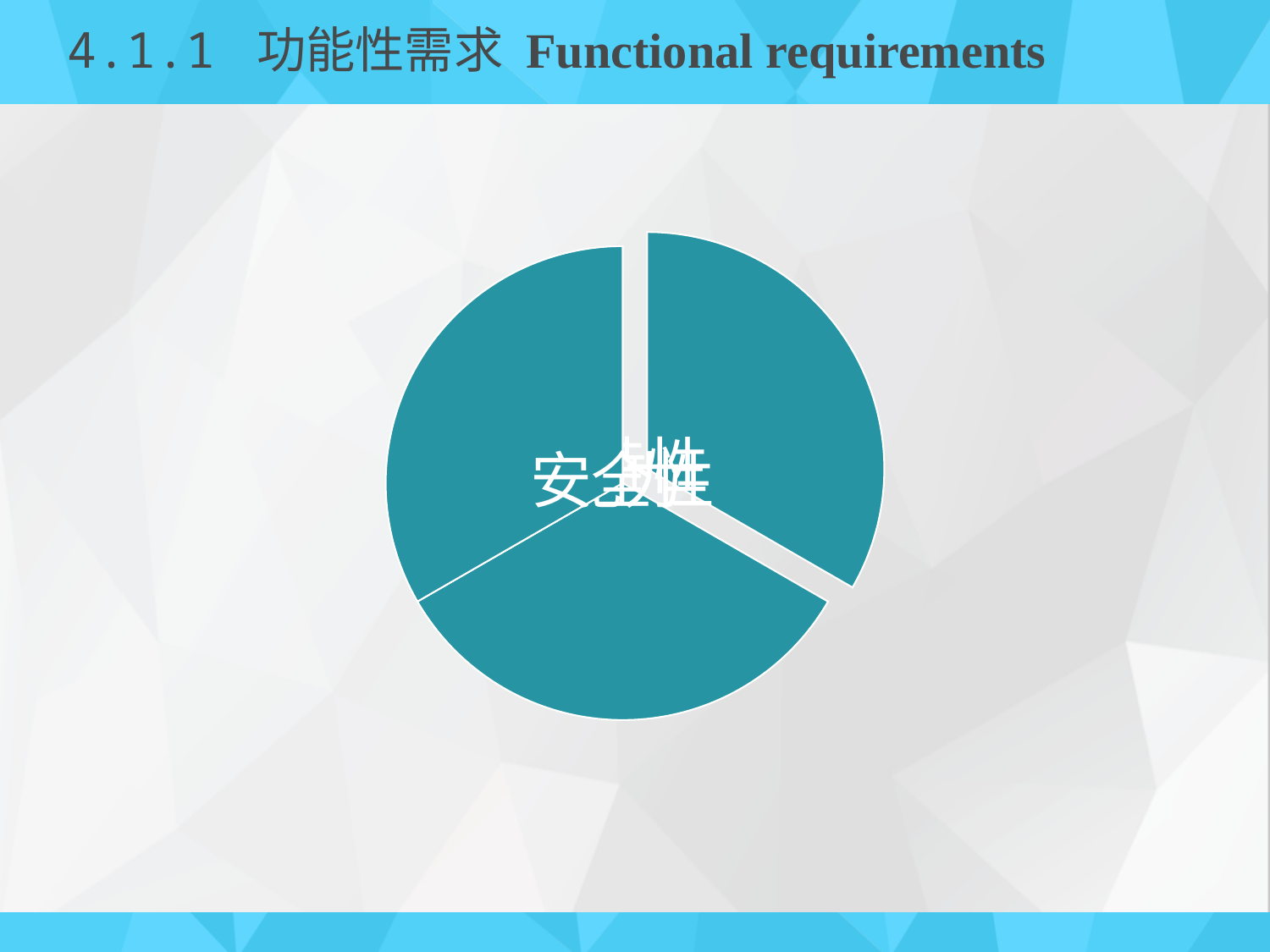

# 4.1.1 功能性需求 Functional requirements
特性
能力
安全性